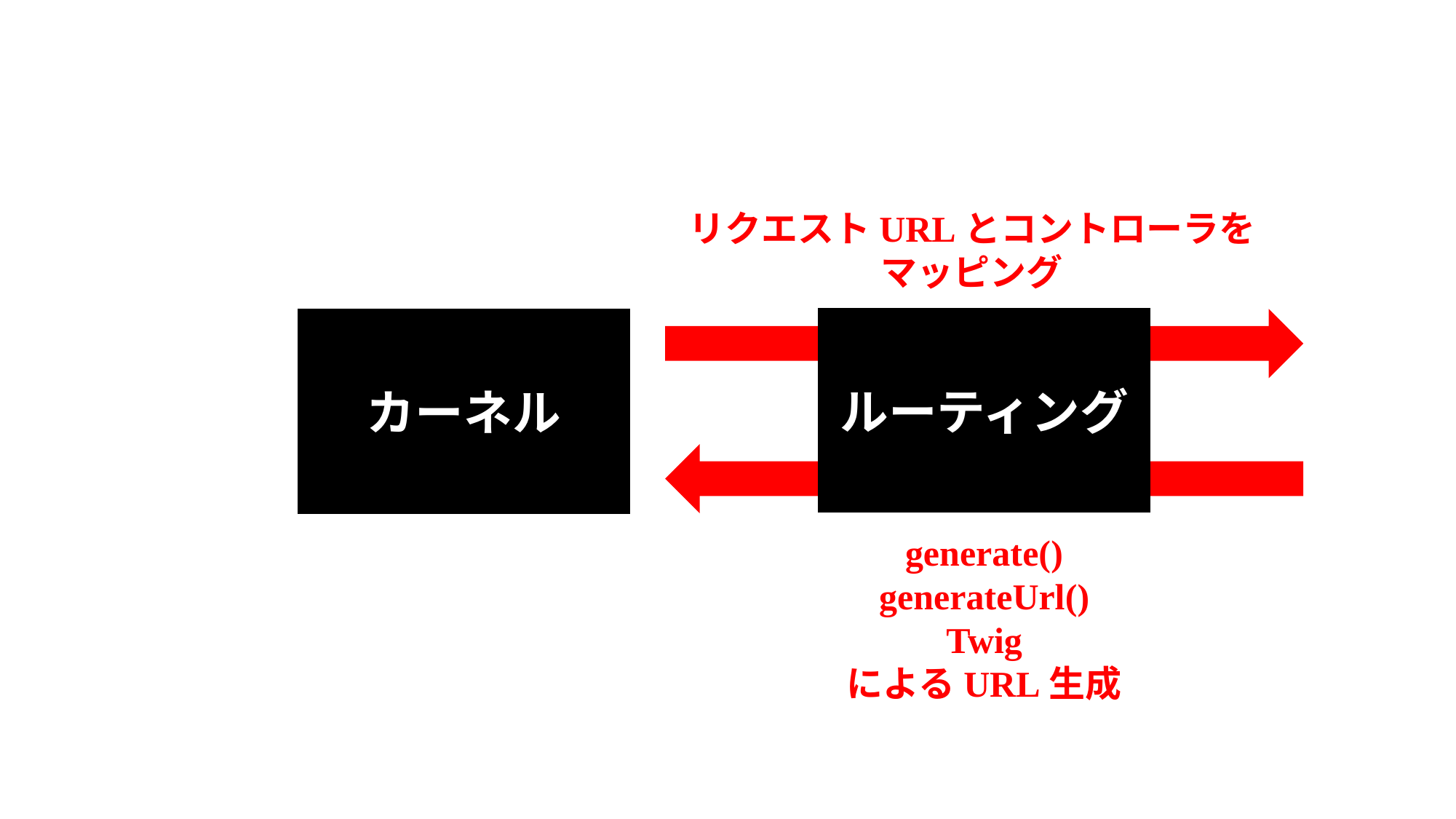

リクエストURLとコントローラを
マッピング
ルーティング

generate()
generateUrl()
Twig
によるURL生成
カーネル